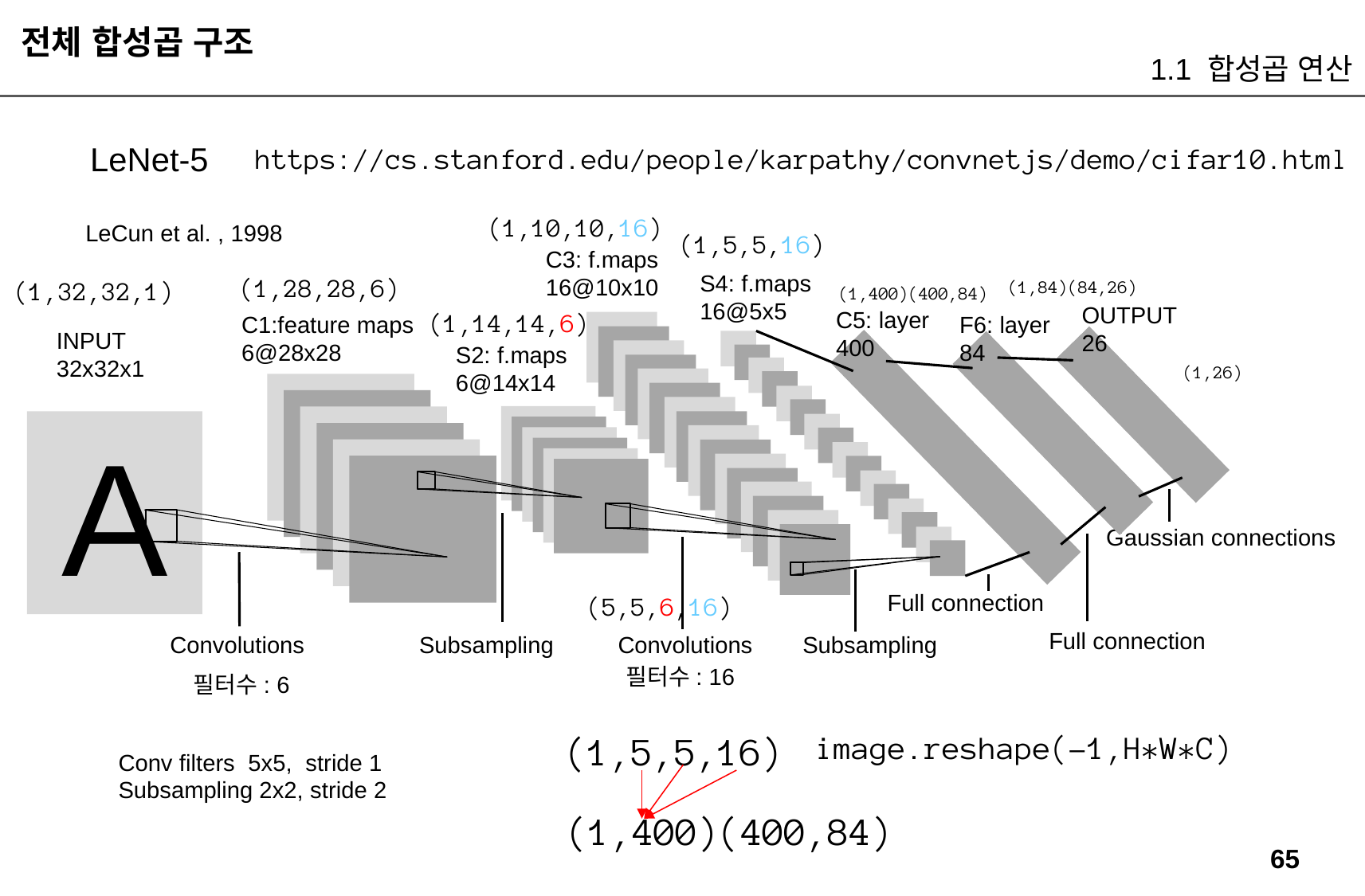

전체 합성곱 구조
1.1 합성곱 연산
LeNet-5
https://cs.stanford.edu/people/karpathy/convnetjs/demo/cifar10.html
(1,10,10,16)
LeCun et al. , 1998
(1,5,5,16)
C3: f.maps
16@10x10
S4: f.maps
16@5x5
(1,28,28,6)
(1,32,32,1)
(1,84)(84,26)
(1,400)(400,84)
OUTPUT
26
C5: layer
400
(1,14,14,6)

C1:feature maps
6@28x28
F6: layer
84

INPUT
32x32x1

S2: f.maps
6@14x14

(1,26)

A

Gaussian connections

Full connection
(5,5,6,16)
Full connection
Convolutions
Subsampling
Convolutions
Subsampling
필터수: 16
필터수: 6
(1,5,5,16)
image.reshape(-1,H*W*C)
Conv filters  5x5,  stride 1
Subsampling 2x2, stride 2
(1,400)(400,84)